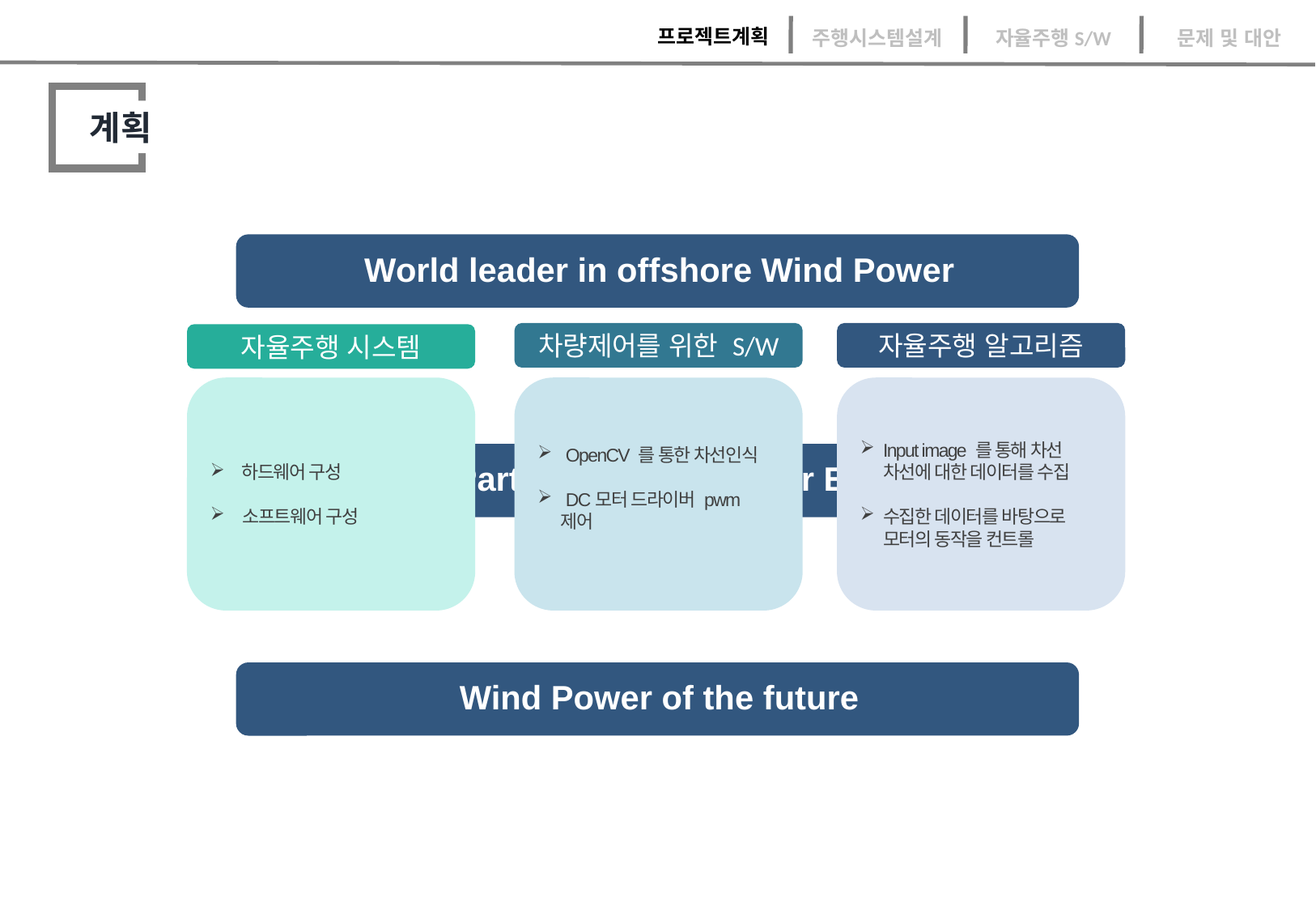

프로젝트계획
주행시스템설계
자율주행S/W
문제 및 대안

계획
World leader in offshore Wind Power

Your Partner in Wind Power Energy

Wind Power of the future

차량제어를 위한 S/W
자율주행 알고리즘
자율주행 시스템
 하드웨어 구성

 소프트웨어 구성
 OpenCV 를 통한 차선인식

 DC모터 드라이버 pwm 제어

Input image 를 통해 차선 차선에 대한 데이터를 수집

수집한 데이터를 바탕으로 모터의 동작을 컨트롤